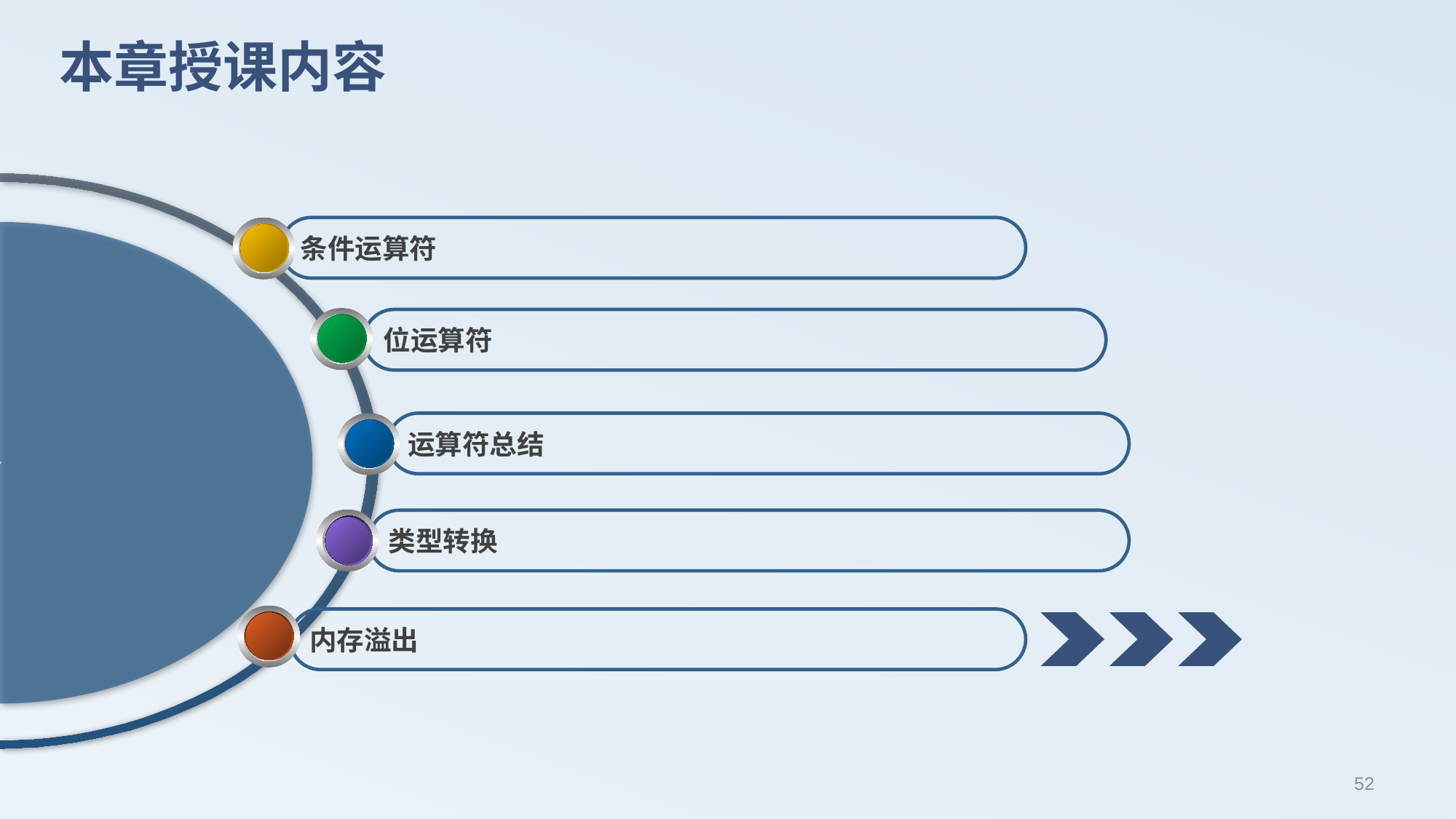

# 本章授课内容

条件运算符

位运算符

运算符总结

类型转换

内存溢出